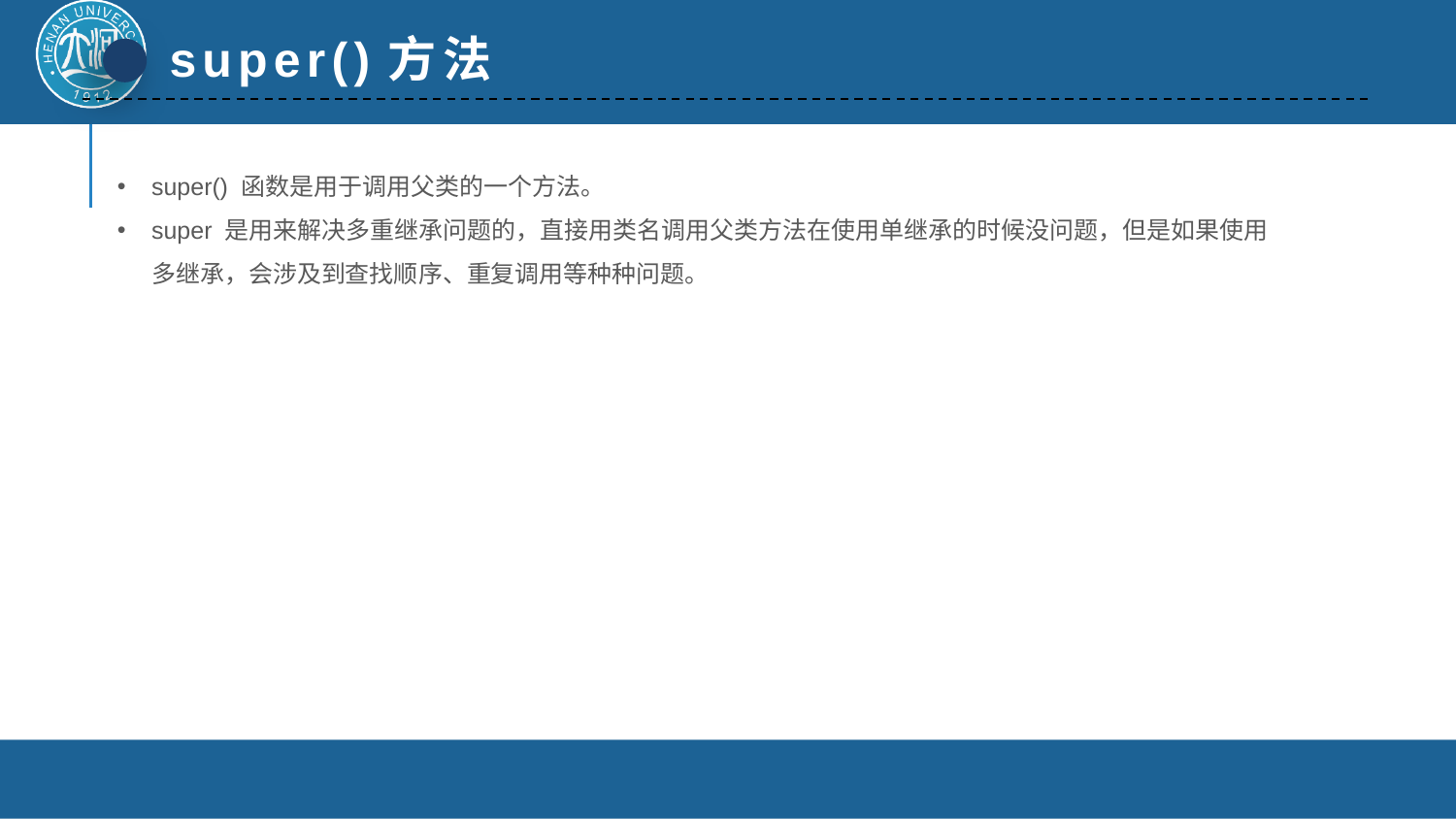

super()方法

super() 函数是用于调用父类的一个方法。
super 是用来解决多重继承问题的，直接用类名调用父类方法在使用单继承的时候没问题，但是如果使用多继承，会涉及到查找顺序、重复调用等种种问题。